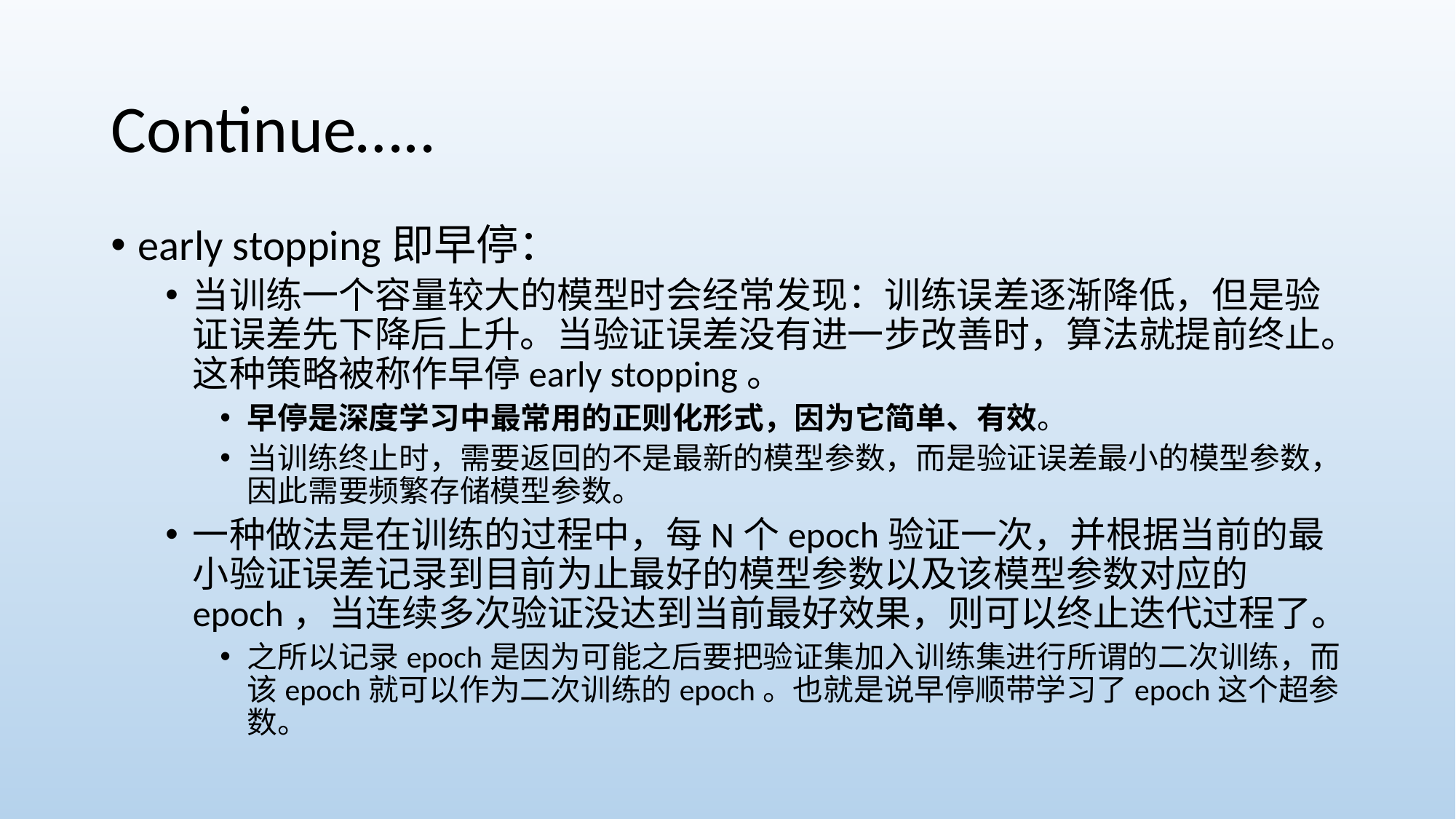

# Continue…..
early stopping即早停：
当训练一个容量较大的模型时会经常发现：训练误差逐渐降低，但是验证误差先下降后上升。当验证误差没有进一步改善时，算法就提前终止。这种策略被称作早停early stopping。
早停是深度学习中最常用的正则化形式，因为它简单、有效。
当训练终止时，需要返回的不是最新的模型参数，而是验证误差最小的模型参数，因此需要频繁存储模型参数。
一种做法是在训练的过程中，每N个epoch验证一次，并根据当前的最小验证误差记录到目前为止最好的模型参数以及该模型参数对应的epoch，当连续多次验证没达到当前最好效果，则可以终止迭代过程了。
之所以记录epoch是因为可能之后要把验证集加入训练集进行所谓的二次训练，而该epoch就可以作为二次训练的epoch。也就是说早停顺带学习了epoch这个超参数。